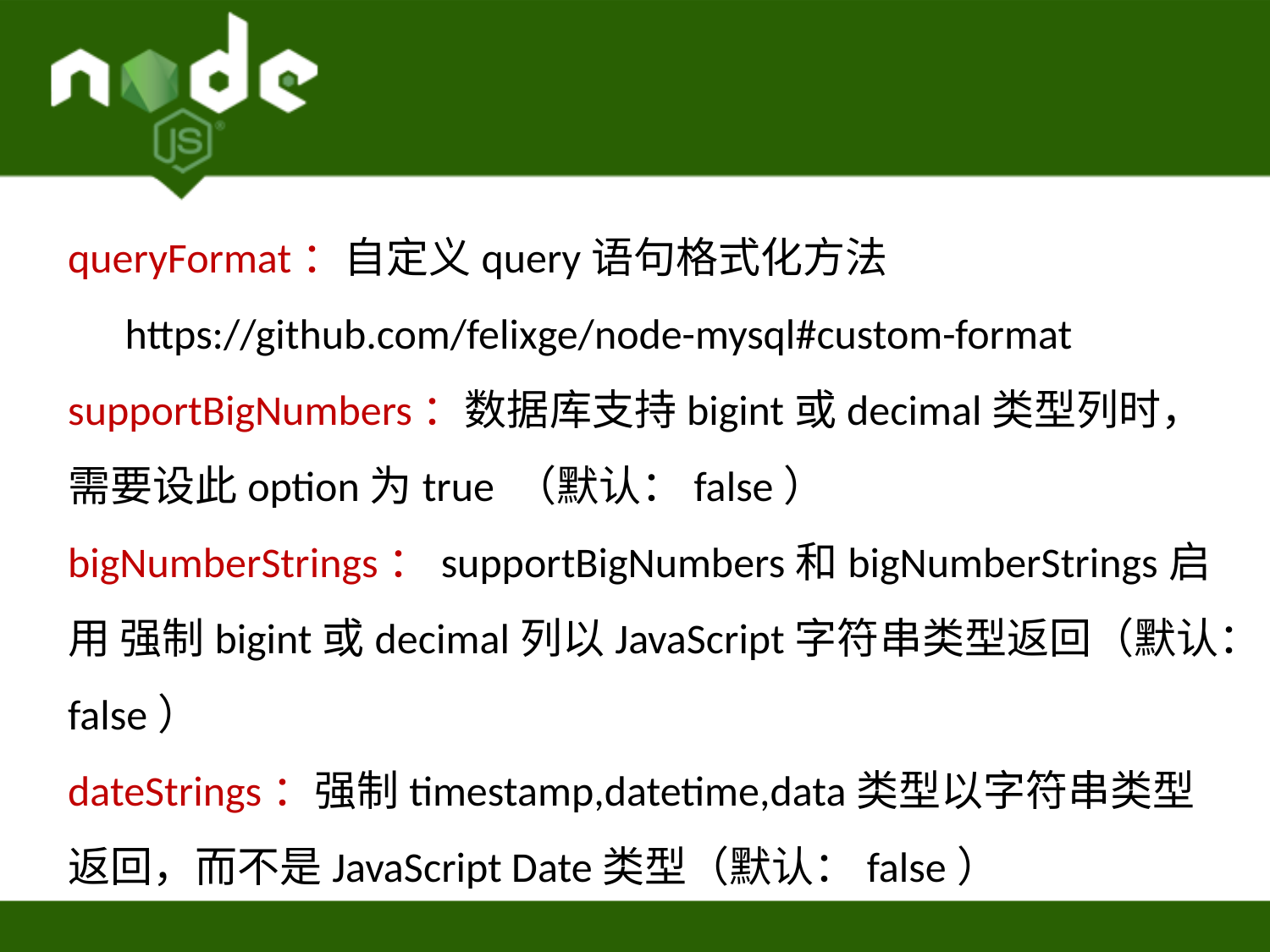

queryFormat：自定义query语句格式化方法
      https://github.com/felixge/node-mysql#custom-format
supportBigNumbers：数据库支持bigint或decimal类型列时，需要设此option为true （默认：false）
bigNumberStrings：supportBigNumbers和bigNumberStrings启用 强制bigint或decimal列以JavaScript字符串类型返回（默认：false）
dateStrings：强制timestamp,datetime,data类型以字符串类型返回，而不是JavaScript Date类型（默认：false）